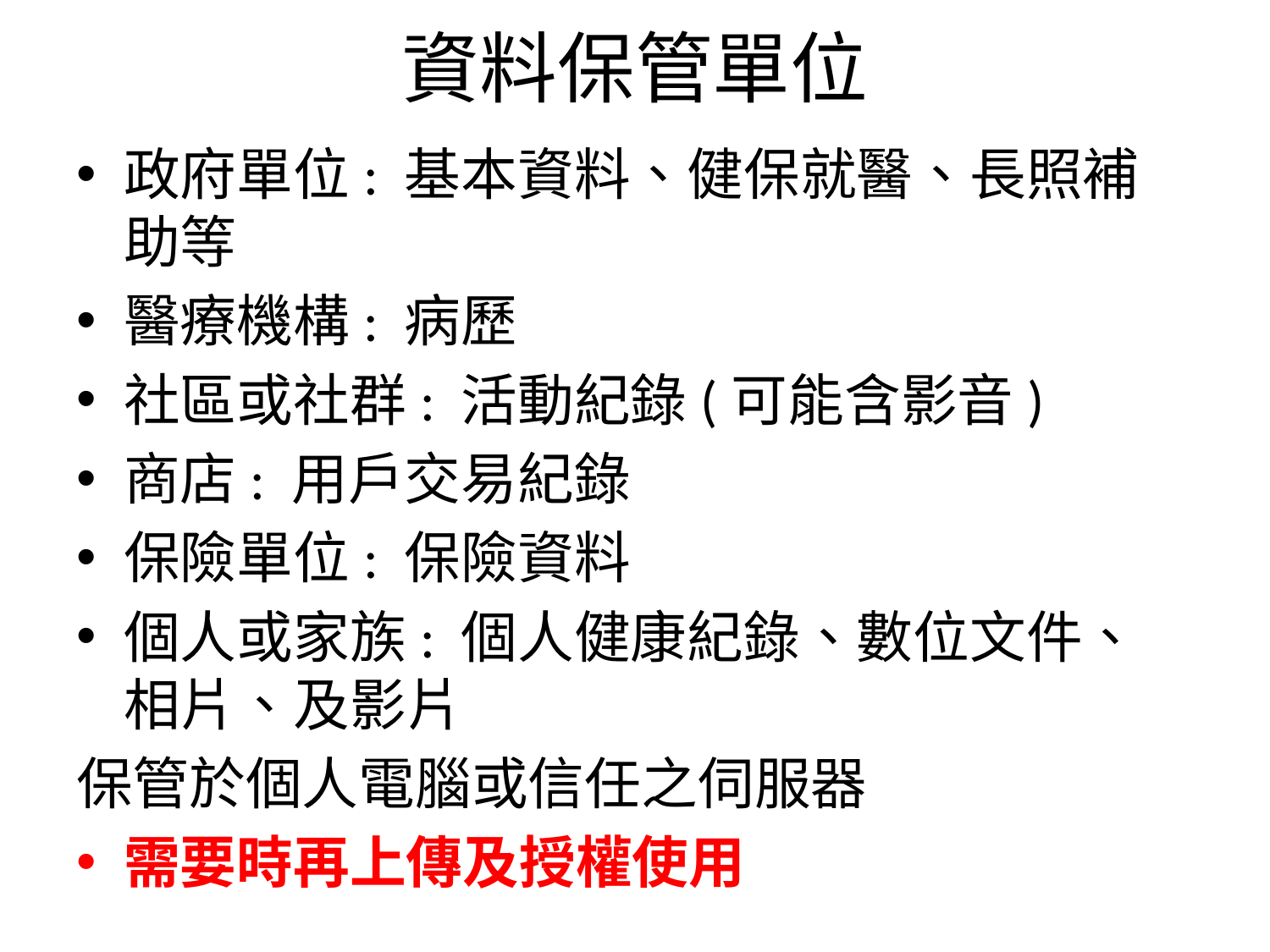

# 資料保管單位
政府單位: 基本資料、健保就醫、長照補助等
醫療機構: 病歷
社區或社群: 活動紀錄(可能含影音)
商店: 用戶交易紀錄
保險單位: 保險資料
個人或家族: 個人健康紀錄、數位文件、相片、及影片
保管於個人電腦或信任之伺服器
需要時再上傳及授權使用